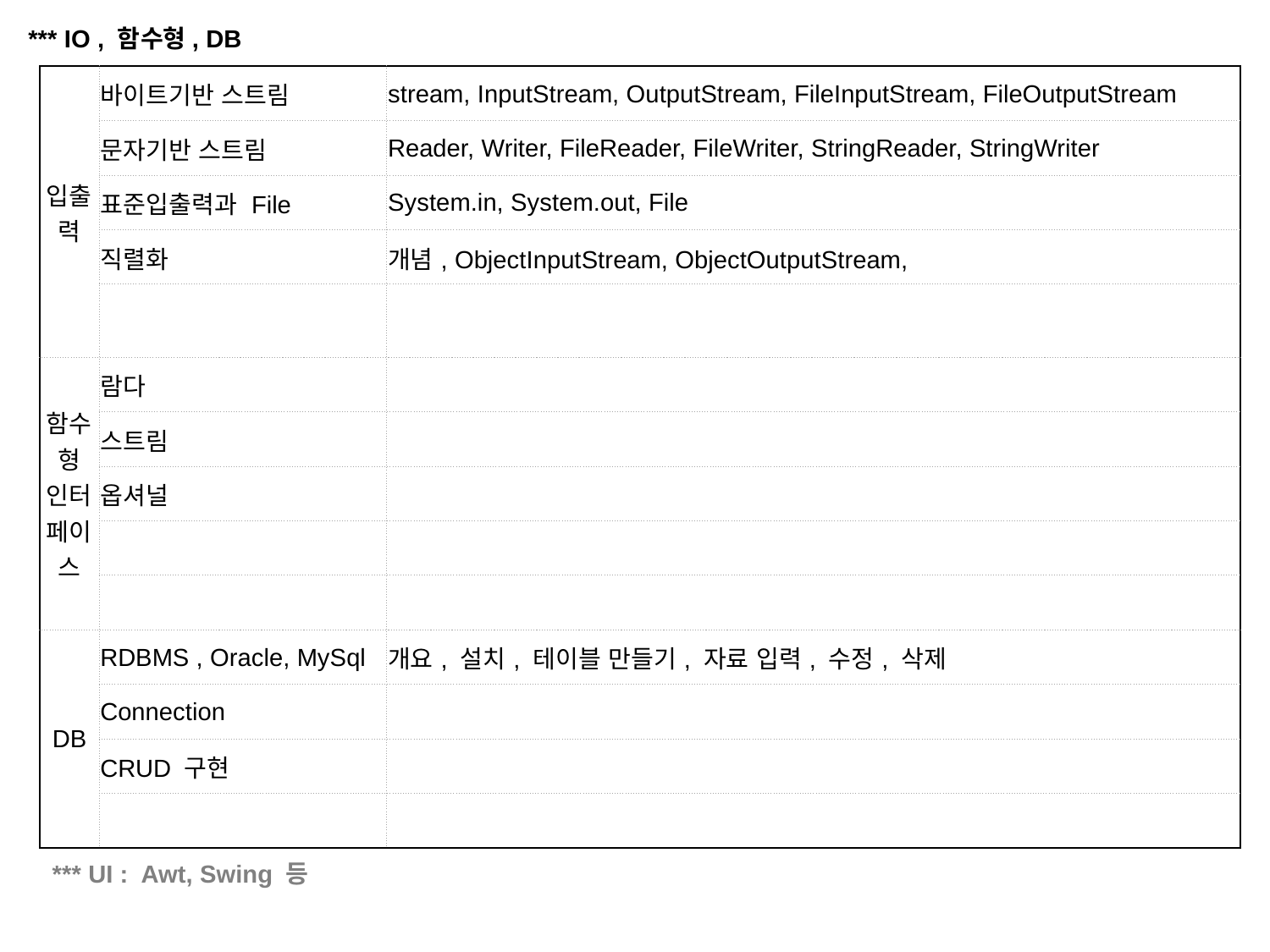

*** IO , 함수형, DB

| 입출력 | 바이트기반 스트림 | stream, InputStream, OutputStream, FileInputStream, FileOutputStream |
| --- | --- | --- |
|  | 문자기반 스트림 | Reader, Writer, FileReader, FileWriter, StringReader, StringWriter |
|  | 표준입출력과 File | System.in, System.out, File |
|  | 직렬화 | 개념, ObjectInputStream, ObjectOutputStream, |
|  |  |  |
| 함수형 인터페이스 | 람다 |  |
|  | 스트림 |  |
|  | 옵셔널 |  |
|  |  |  |
|  |  |  |
| DB | RDBMS , Oracle, MySql | 개요, 설치, 테이블 만들기, 자료 입력, 수정, 삭제 |
|  | Connection |  |
|  | CRUD 구현 |  |
|  |  |  |
*** UI :  Awt, Swing 등